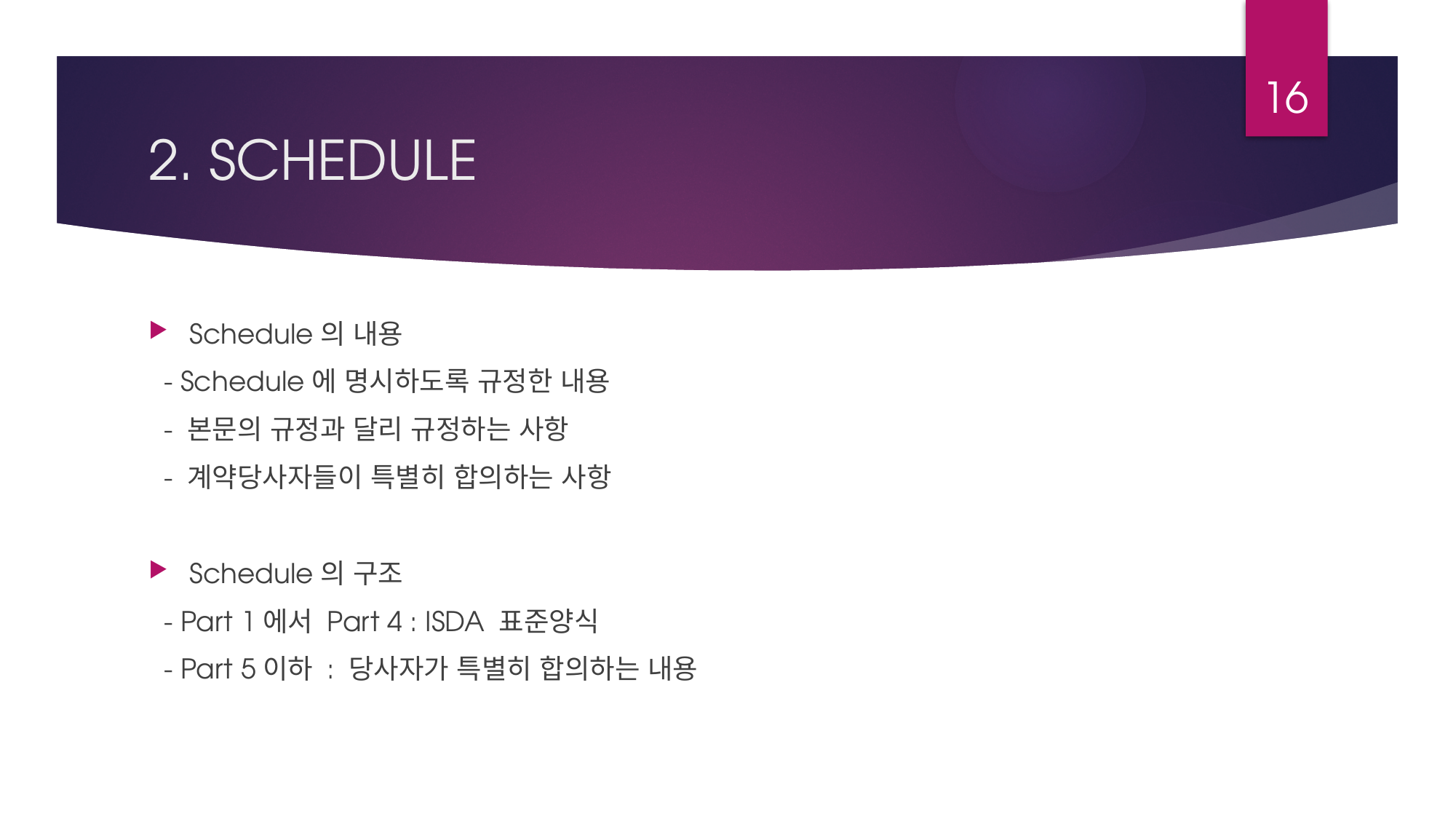

16
# 2. SCHEDULE
Schedule의 내용
  - Schedule에 명시하도록 규정한 내용
  - 본문의 규정과 달리 규정하는 사항
  - 계약당사자들이 특별히 합의하는 사항

Schedule의 구조
  - Part 1에서 Part 4 : ISDA 표준양식
  - Part 5이하 : 당사자가 특별히 합의하는 내용